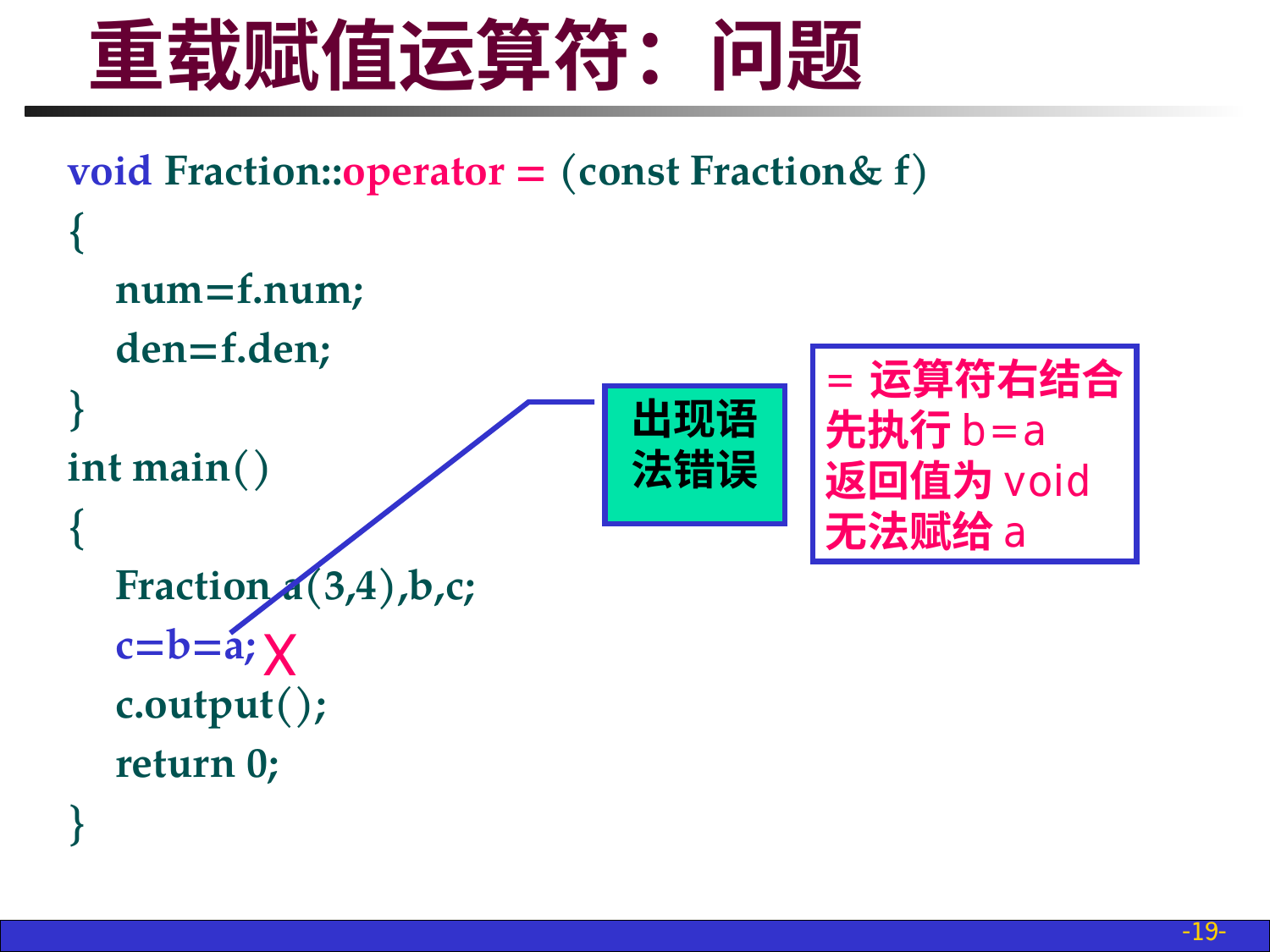

# 重载赋值运算符：问题
void Fraction::operator = (const Fraction& f)
{
	num=f.num;
	den=f.den;
}
int main()
{
	Fraction a(3,4),b,c;
	c=b=a;
	c.output();
	return 0;
}
=运算符右结合
先执行b=a
返回值为void
无法赋给a
出现语法错误
X
-19-